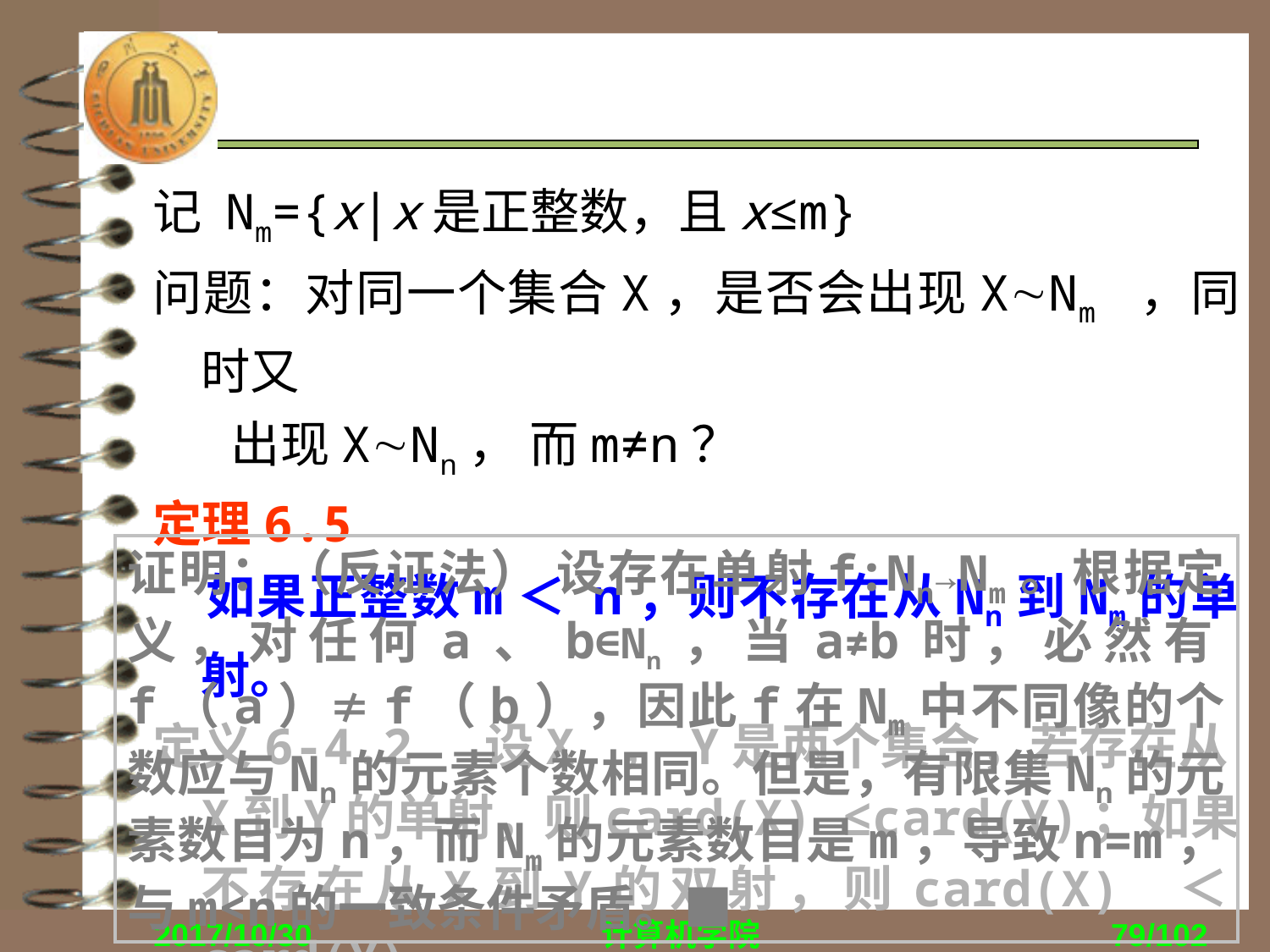

#
记 Nm={x|x是正整数，且x≤m}
问题：对同一个集合X，是否会出现X∼Nm ，同时又
      出现X∼Nn， 而m≠n？
定理6.5
   如果正整数m＜ n，则不存在从Nn到Nm的单射。
定义6-4.2  设X ， Y是两个集合，若存在从X到Y的单射，则card(X) ≤card(Y)；如果不存在从X到Y的双射，则card(X) ＜card(Y)。
    下面，我们对集合按照基数进行分类。
证明：（反证法） 设存在单射f:Nn→Nm。根据定义，对任何a、b∈Nn，当a≠b时，必然有f（a）≠f（b），因此f在Nm中不同像的个数应与Nn的元素个数相同。但是，有限集Nn的元素数目为n，而Nm的元素数目是m，导致n=m，与m<n的一致条件矛盾。■
2017/10/30
计算机学院
79/102